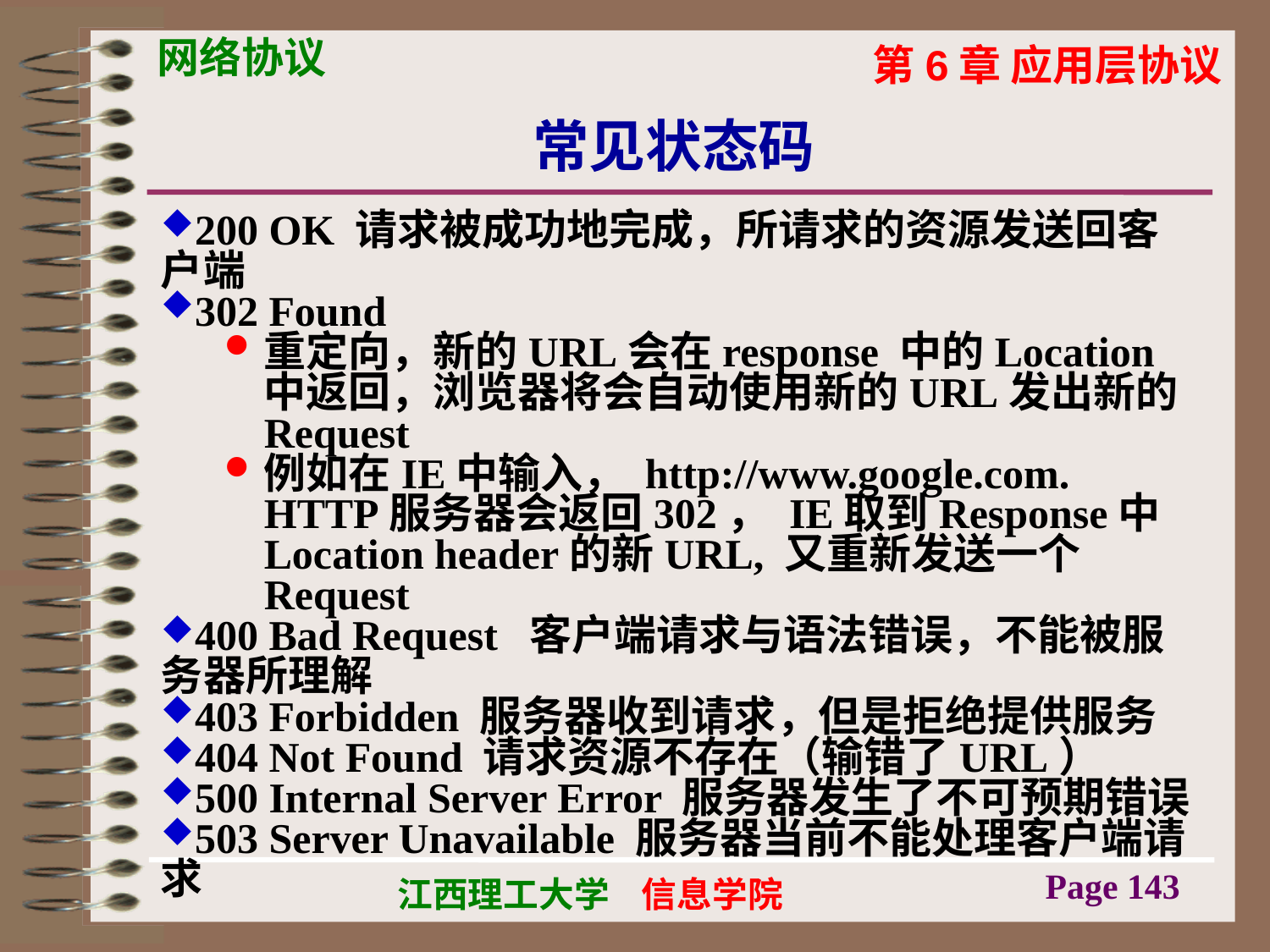

# 常见状态码
200 OK 请求被成功地完成，所请求的资源发送回客户端
302 Found
重定向，新的URL会在response 中的Location中返回，浏览器将会自动使用新的URL发出新的Request
例如在IE中输入， http://www.google.com. HTTP服务器会返回302， IE取到Response中Location header的新URL, 又重新发送一个Request
400 Bad Request  客户端请求与语法错误，不能被服务器所理解
403 Forbidden 服务器收到请求，但是拒绝提供服务
404 Not Found 请求资源不存在（输错了URL）
500 Internal Server Error 服务器发生了不可预期错误
503 Server Unavailable 服务器当前不能处理客户端请求
Page 143